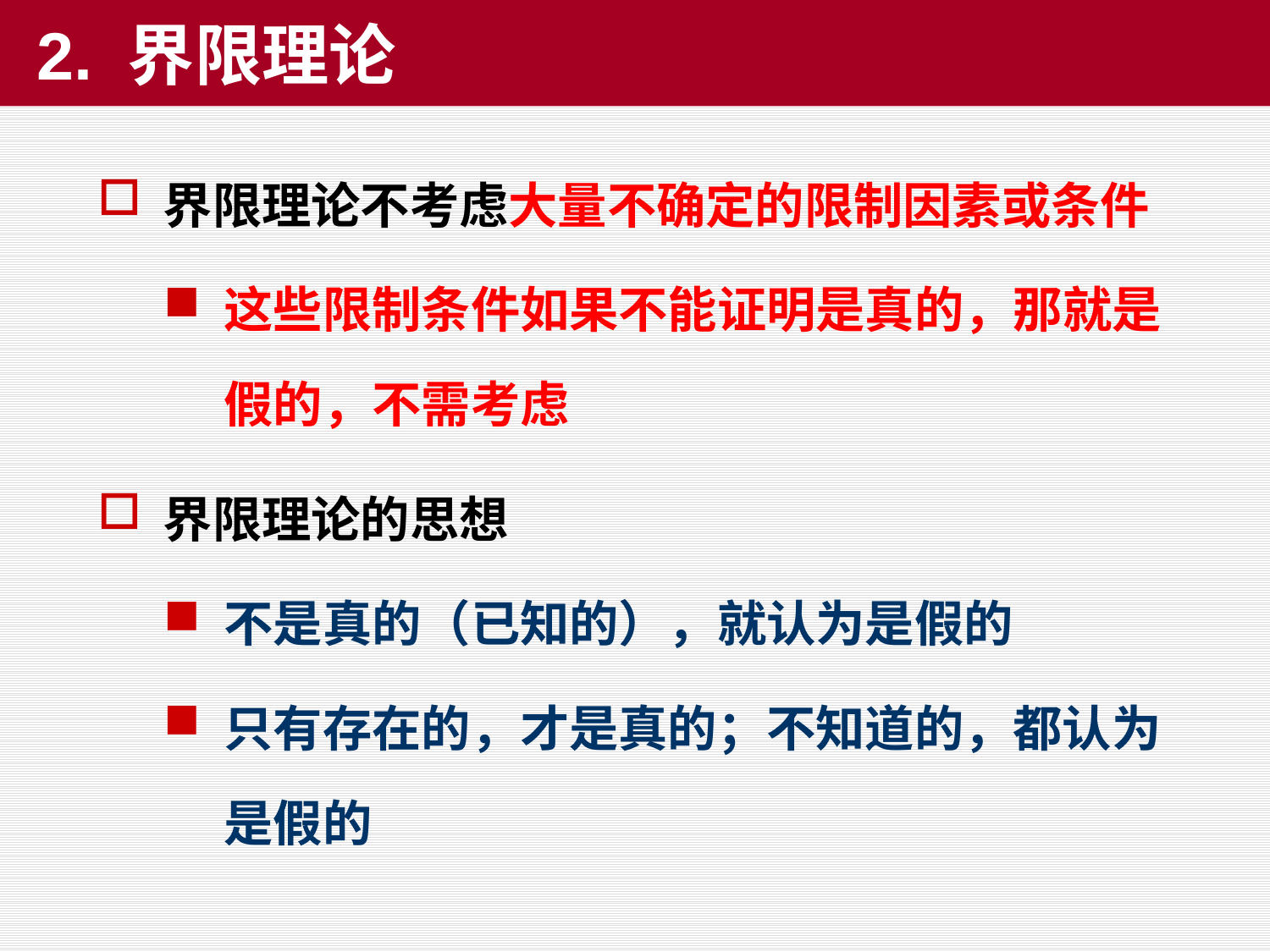

# 2. 界限理论
界限理论不考虑大量不确定的限制因素或条件
这些限制条件如果不能证明是真的，那就是假的，不需考虑
界限理论的思想
不是真的（已知的），就认为是假的
只有存在的，才是真的；不知道的，都认为是假的